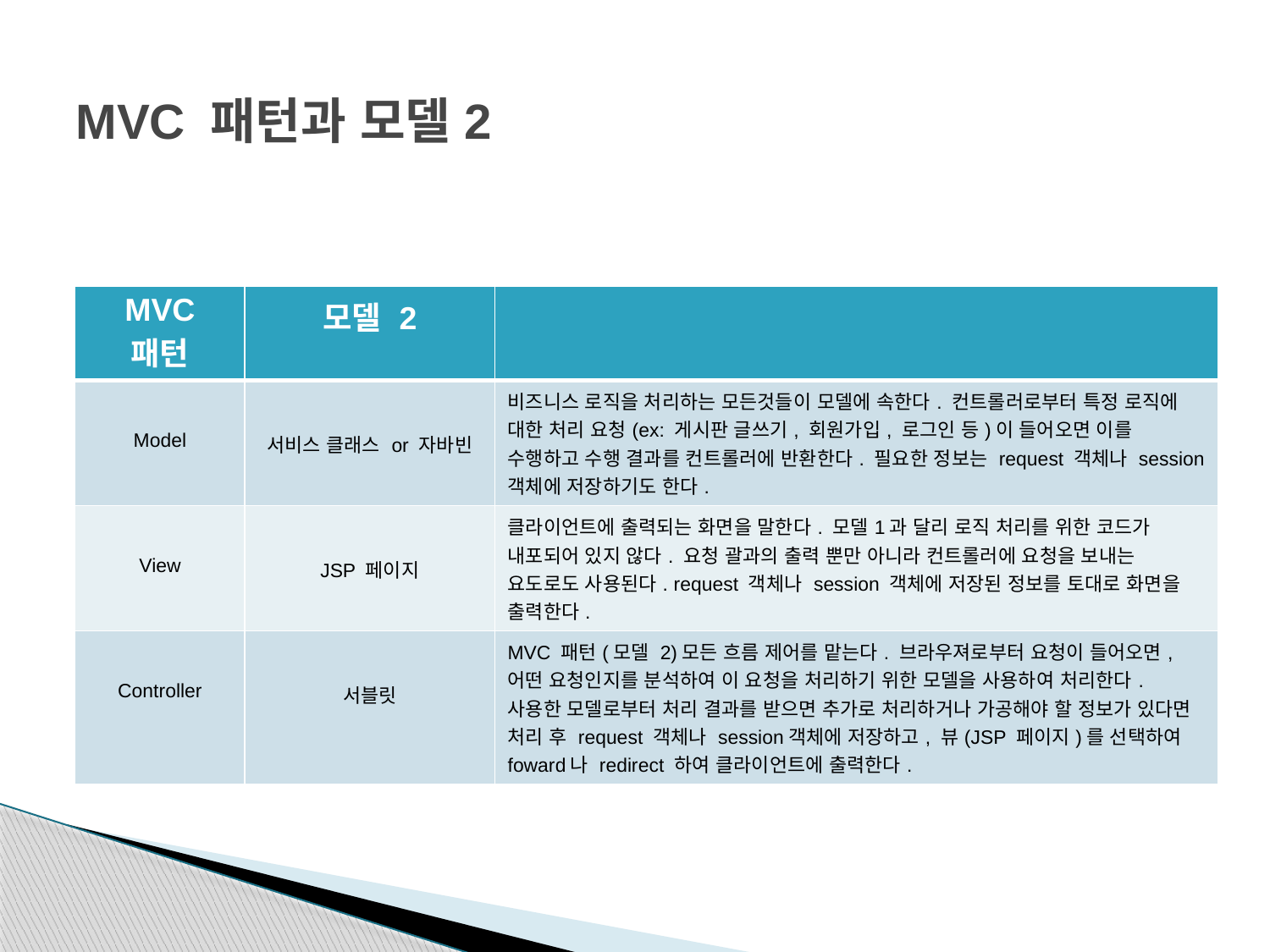

# MVC 패턴과 모델2
| MVC 패턴 | 모델 2 |  |
| --- | --- | --- |
| Model | 서비스 클래스 or 자바빈 | 비즈니스 로직을 처리하는 모든것들이 모델에 속한다. 컨트롤러로부터 특정 로직에 대한 처리 요청(ex: 게시판 글쓰기, 회원가입, 로그인 등)이 들어오면 이를 수행하고 수행 결과를 컨트롤러에 반환한다. 필요한 정보는 request 객체나 session 객체에 저장하기도 한다. |
| View | JSP 페이지 | 클라이언트에 출력되는 화면을 말한다. 모델1과 달리 로직 처리를 위한 코드가 내포되어 있지 않다. 요청 괄과의 출력 뿐만 아니라 컨트롤러에 요청을 보내는 요도로도 사용된다. request 객체나 session 객체에 저장된 정보를 토대로 화면을 출력한다. |
| Controller | 서블릿 | MVC 패턴(모델 2)모든 흐름 제어를 맡는다. 브라우져로부터 요청이 들어오면, 어떤 요청인지를 분석하여 이 요청을 처리하기 위한 모델을 사용하여 처리한다. 사용한 모델로부터 처리 결과를 받으면 추가로 처리하거나 가공해야 할 정보가 있다면 처리 후 request 객체나 session객체에 저장하고, 뷰(JSP 페이지)를 선택하여 foward나 redirect 하여 클라이언트에 출력한다. |